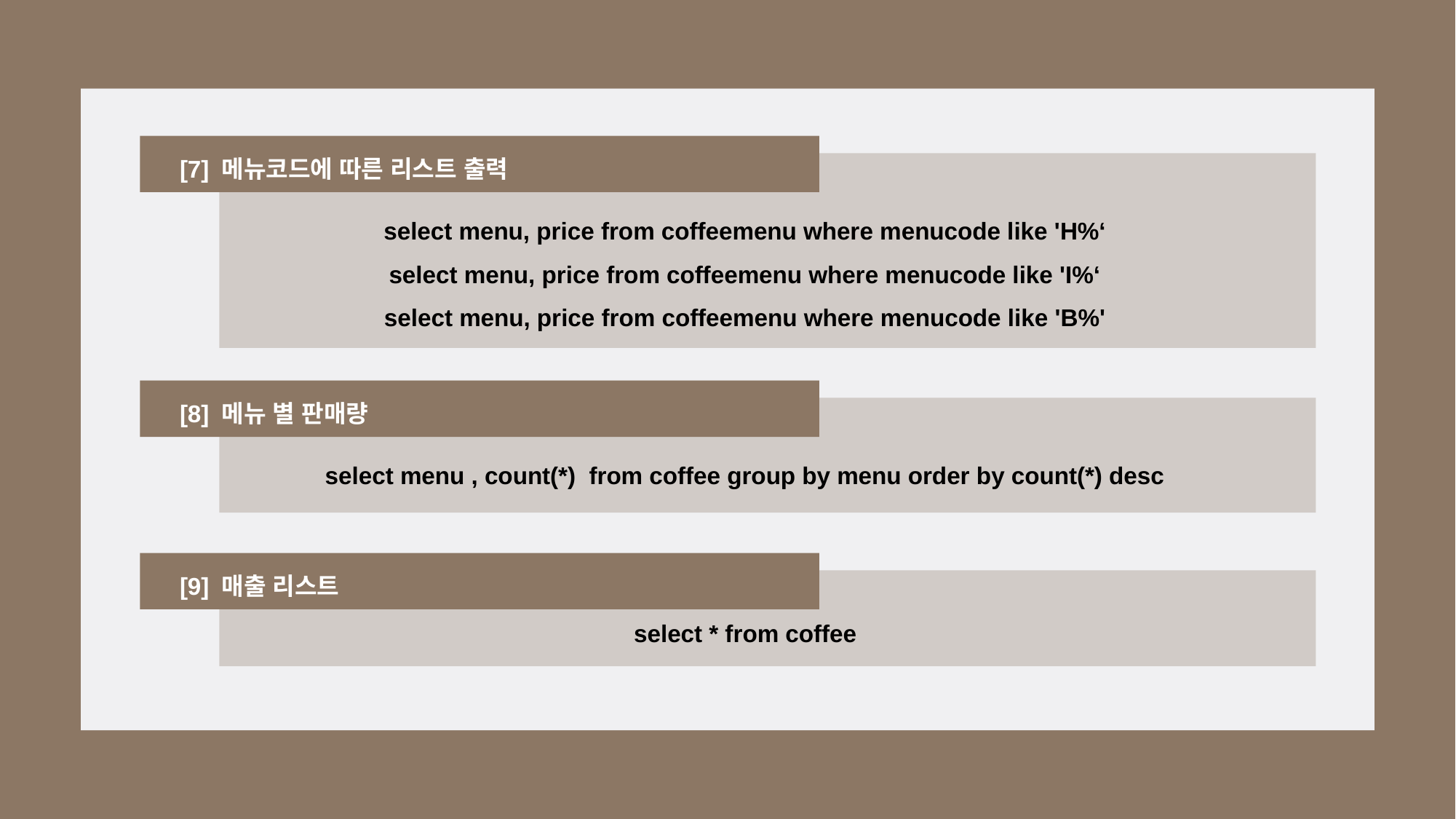

[7] 메뉴코드에 따른 리스트 출력

select menu, price from coffeemenu where menucode like 'H%‘
select menu, price from coffeemenu where menucode like 'I%‘
select menu, price from coffeemenu where menucode like 'B%'
[8] 메뉴 별 판매량

select menu , count(*)  from coffee group by menu order by count(*) desc
[9] 매출 리스트

select * from coffee